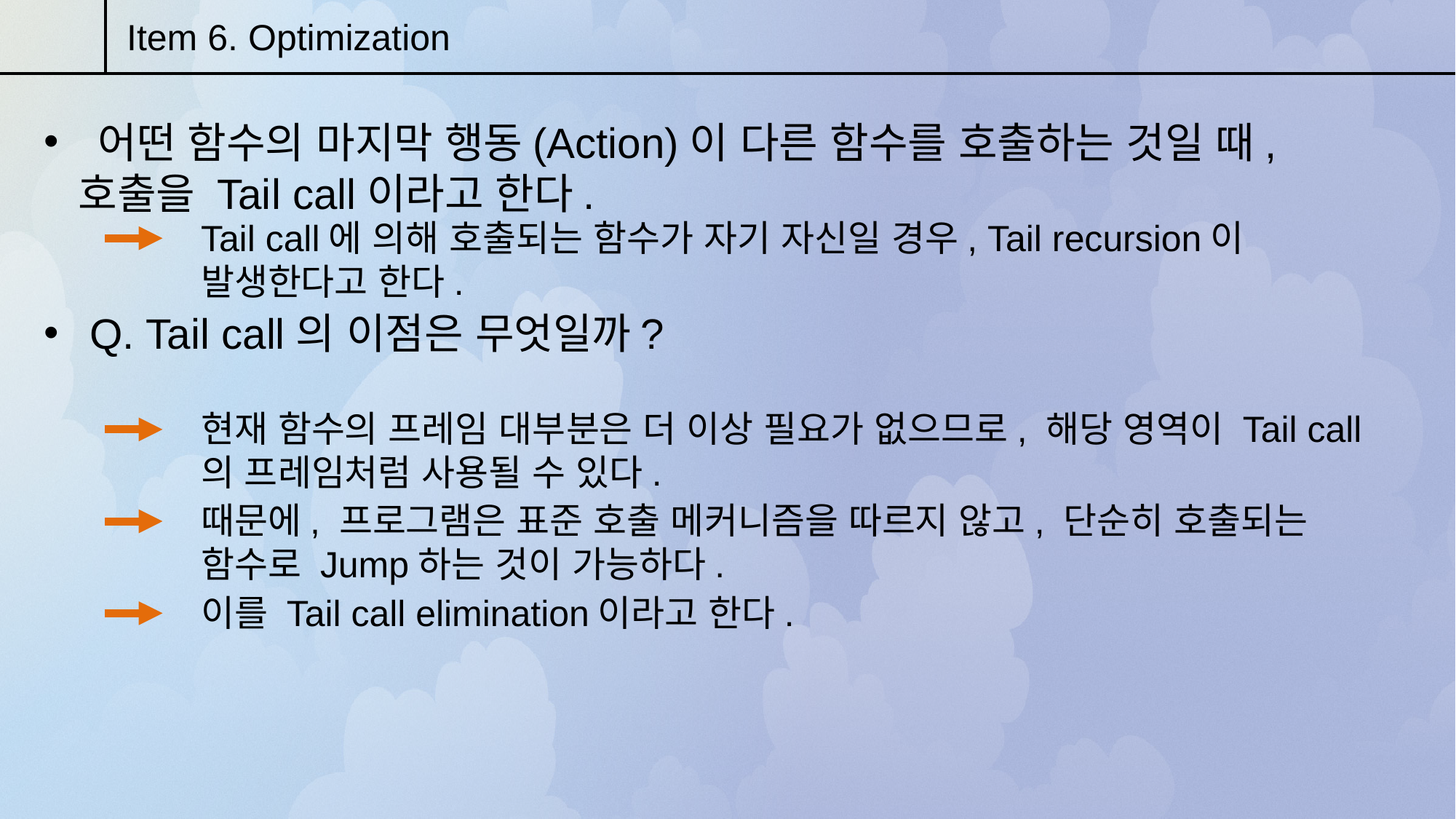

Item 6. Optimization
 어떤 함수의 마지막 행동(Action)이 다른 함수를 호출하는 것일 때, 호출을 Tail call이라고 한다.
Tail call에 의해 호출되는 함수가 자기 자신일 경우, Tail recursion이 발생한다고 한다.
 Q. Tail call의 이점은 무엇일까?
현재 함수의 프레임 대부분은 더 이상 필요가 없으므로, 해당 영역이 Tail call의 프레임처럼 사용될 수 있다.
때문에, 프로그램은 표준 호출 메커니즘을 따르지 않고, 단순히 호출되는 함수로 Jump하는 것이 가능하다.
이를 Tail call elimination이라고 한다.